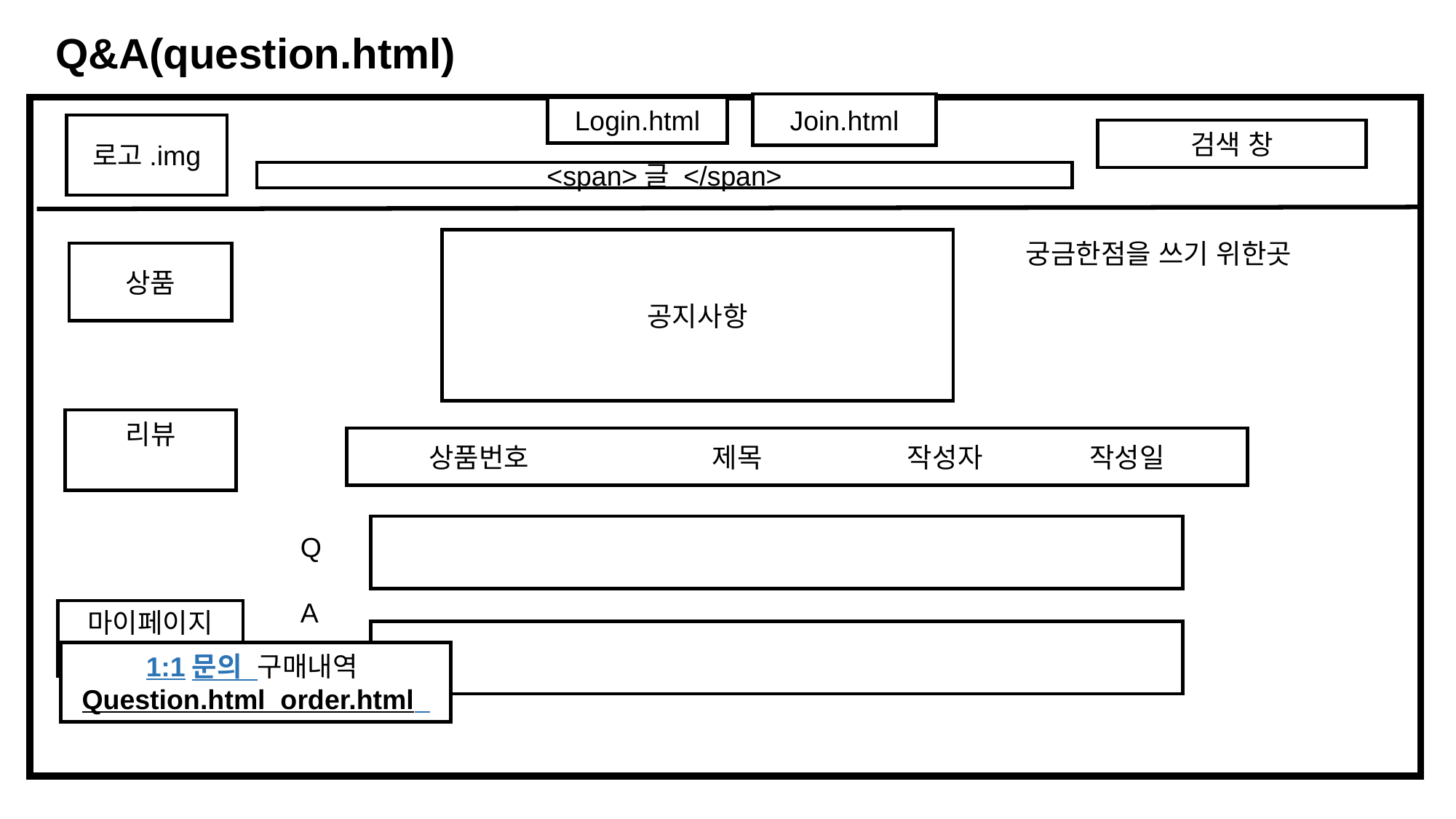

Q&A(question.html)
Join.html
궁
Login.html
로고.img
검색 창
<span>글 </span>
공지사항
궁금한점을 쓰기 위한곳
상품
리뷰

상품번호                        제목                   작성자              작성일

Q

A
마이페이지

1:1문의  구매내역
Question.html  order.html